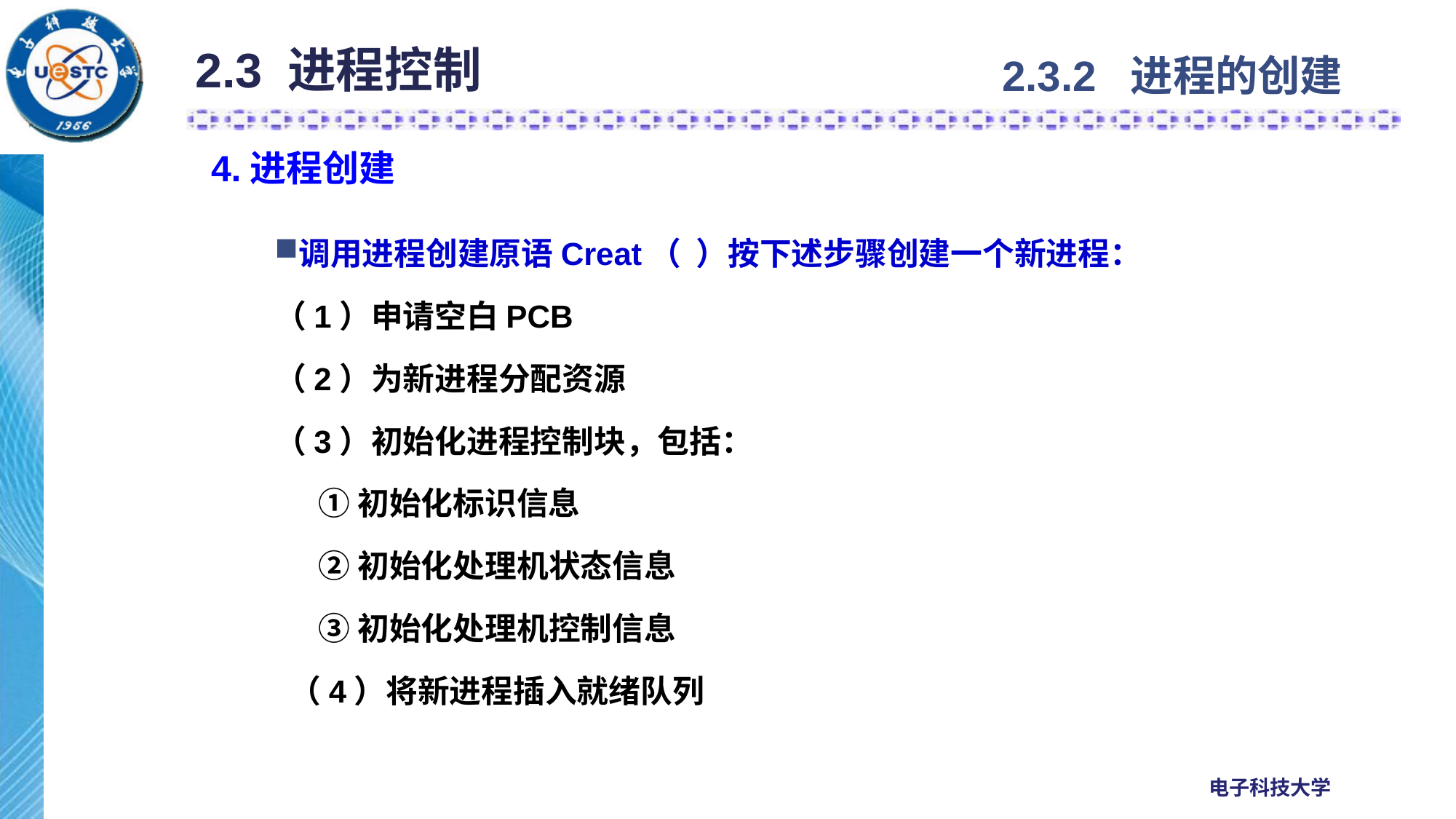

2.3 进程控制
2.3.2  进程的创建
4.进程创建
调用进程创建原语Creat（  ）按下述步骤创建一个新进程：
（1）申请空白PCB
（2）为新进程分配资源
（3）初始化进程控制块，包括：
      ①初始化标识信息
      ②初始化处理机状态信息
      ③初始化处理机控制信息
 （4）将新进程插入就绪队列